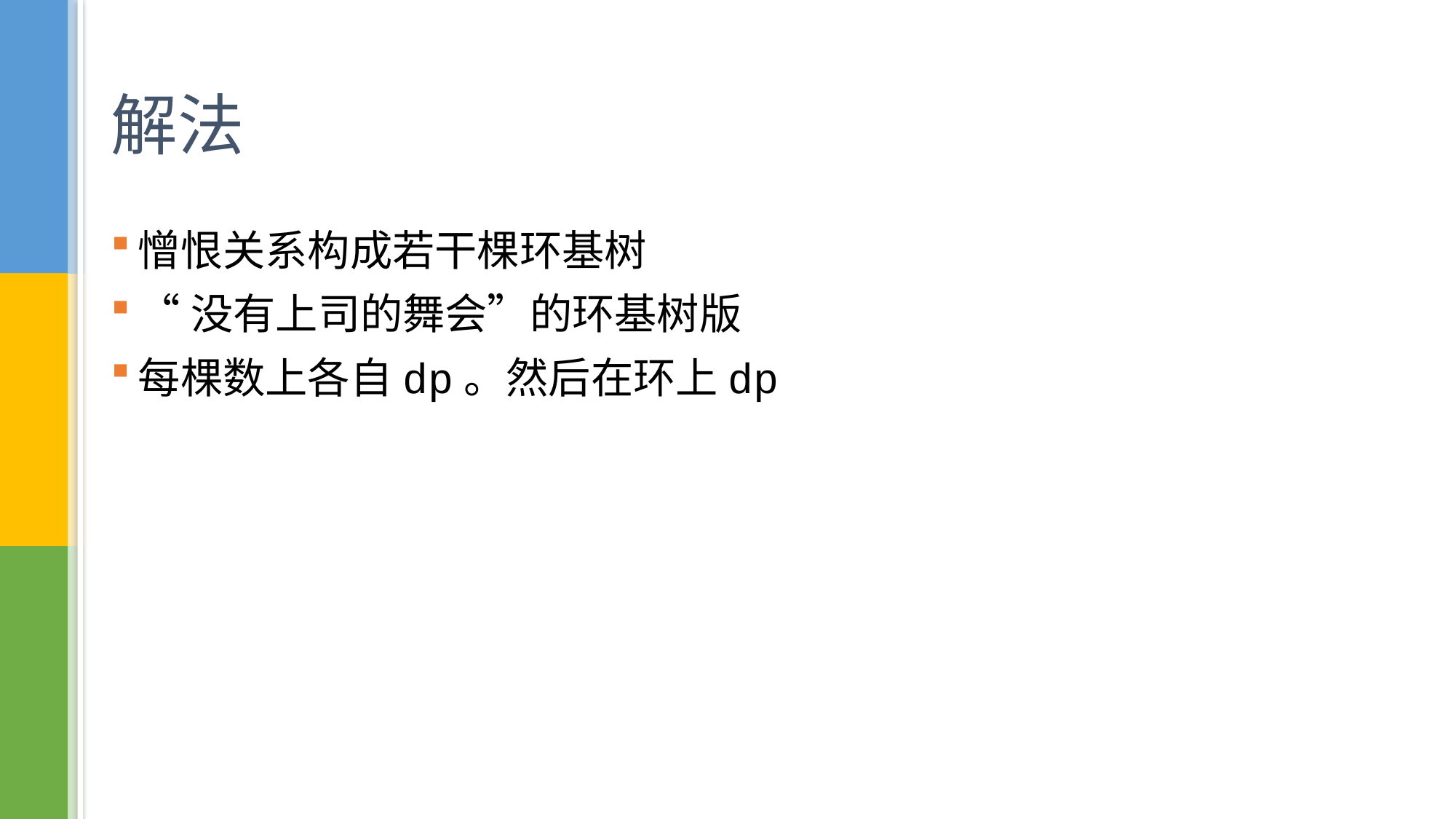

# 解法
憎恨关系构成若干棵环基树
“没有上司的舞会”的环基树版
每棵数上各自dp。然后在环上dp